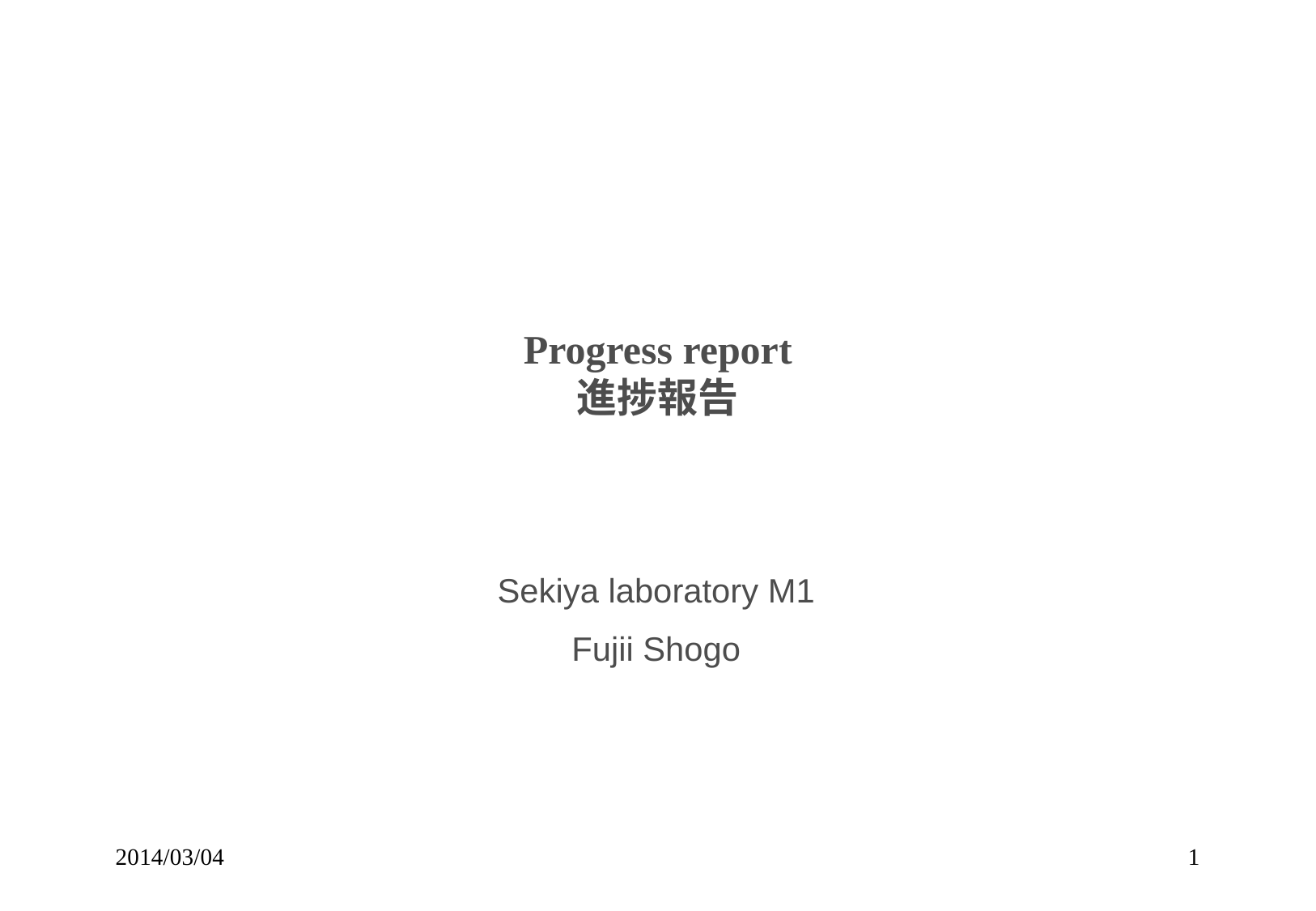

# Progress report 進捗報告
Sekiya laboratory M1
Fujii Shogo
2014/03/04
1